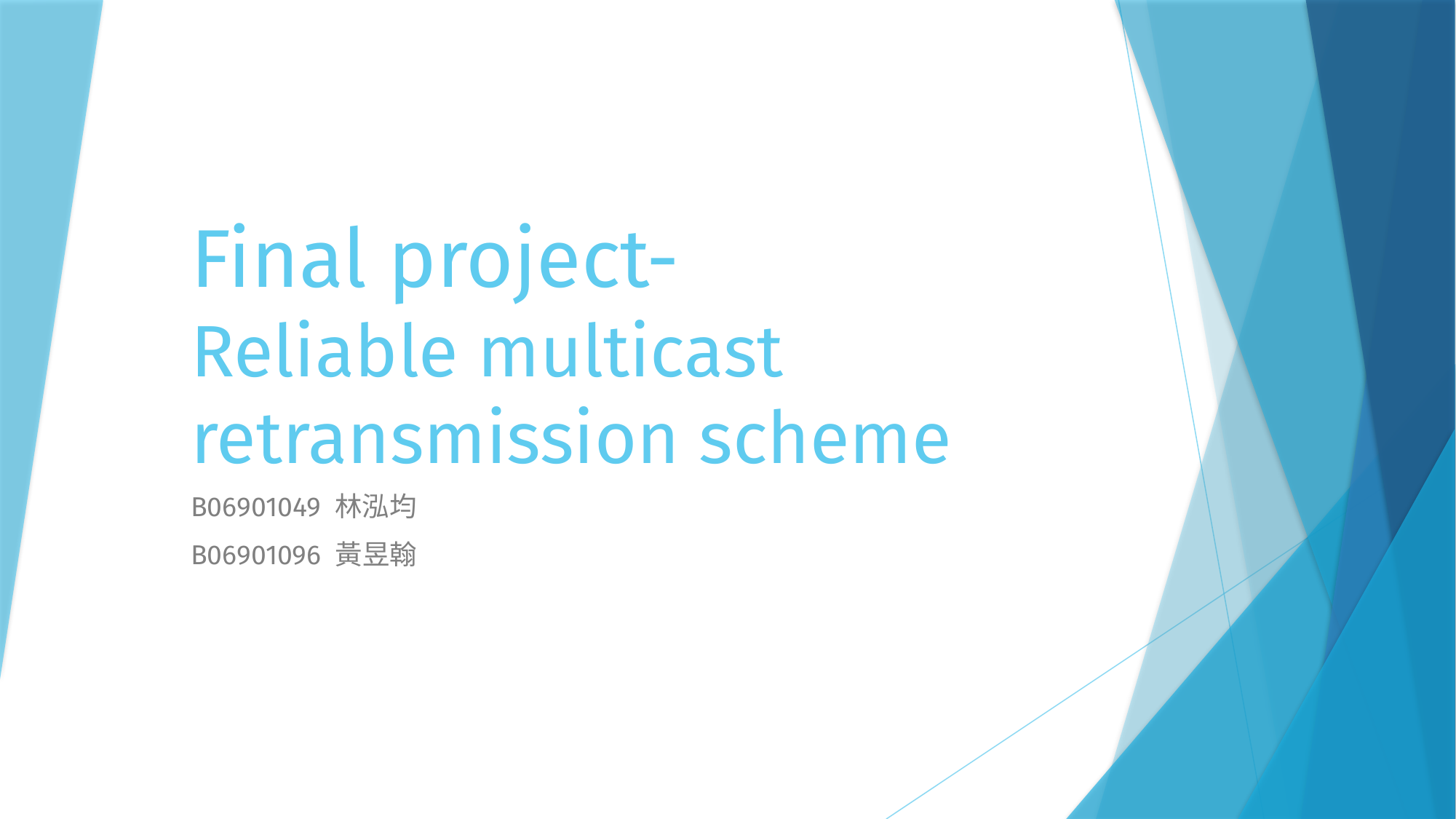

# Final project- Reliable multicast retransmission scheme
B06901049 林泓均
B06901096 黃昱翰